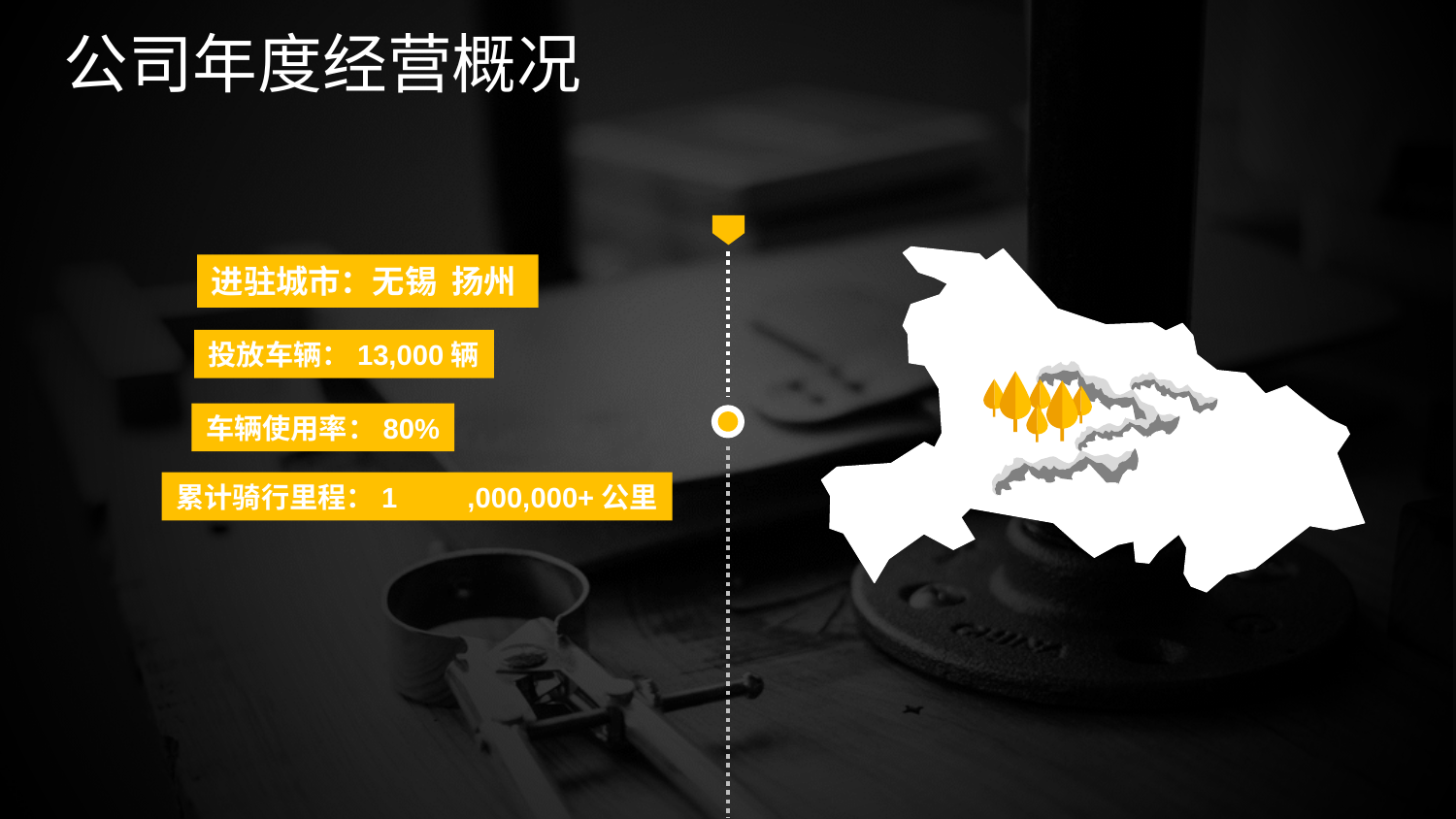

公司年度经营概况

进驻城市：无锡  扬州
投放车辆：13,000辆

车辆使用率：80%

累计骑行里程：1	,000,000+公里